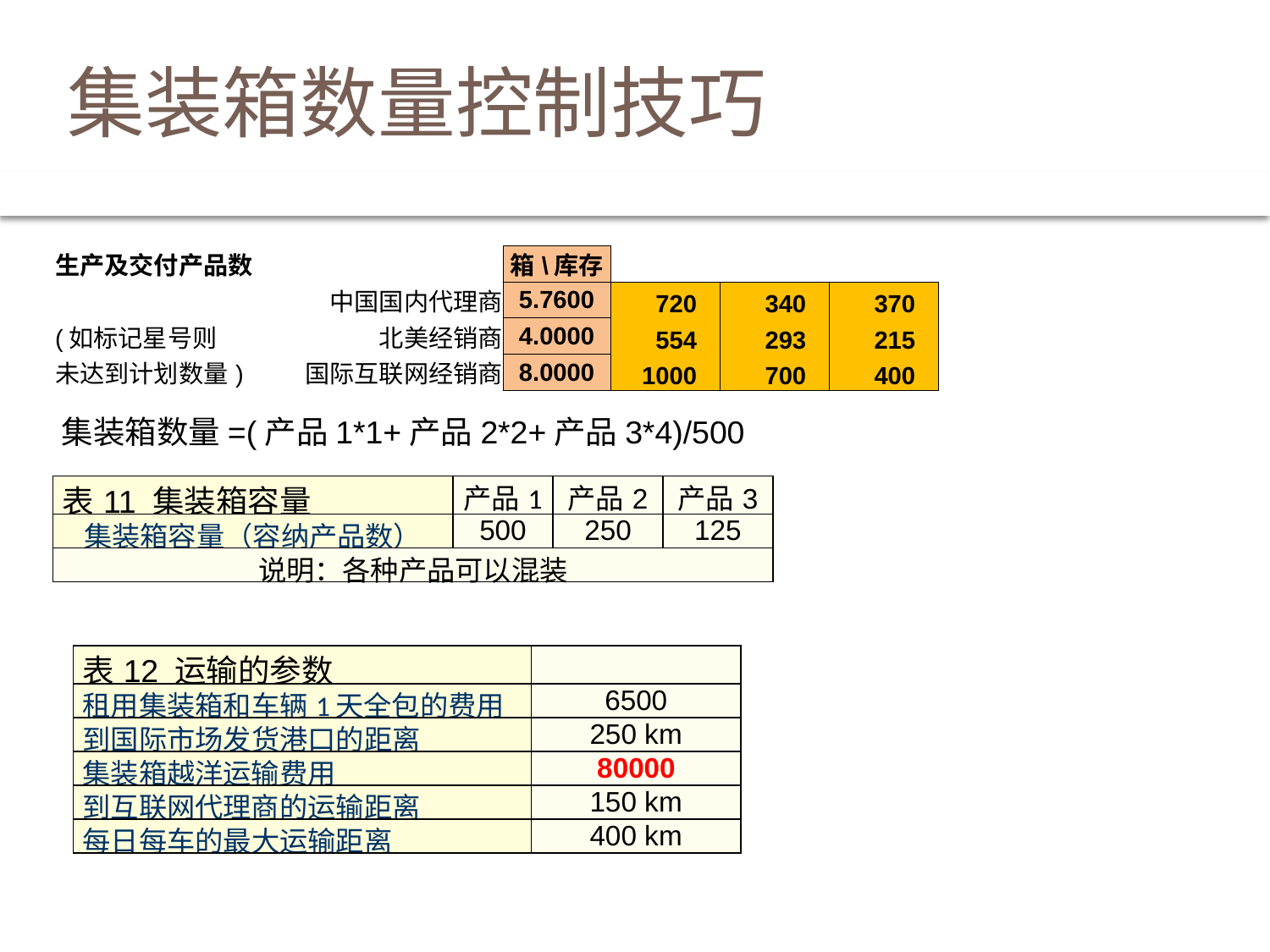

# 集装箱数量控制技巧
| 生产及交付产品数 |  | 箱\库存 |  |  |  |  |  |  |
| --- | --- | --- | --- | --- | --- | --- | --- | --- |
|  | 中国国内代理商 | 5.7600 | 720 |  | 340 |  | 370 |  |
| (如标记星号则 | 北美经销商 | 4.0000 | 554 |  | 293 |  | 215 |  |
| 未达到计划数量) | 国际互联网经销商 | 8.0000 | 1000 |  | 700 |  | 400 |  |
集装箱数量=(产品1*1+产品2*2+产品3*4)/500
| 表11 集装箱容量 | 产品1 | 产品2 | 产品3 |
| --- | --- | --- | --- |
| 集装箱容量（容纳产品数） | 500 | 250 | 125 |
| 说明：各种产品可以混装 |  |  |  |
| 表12 运输的参数 |  |
| --- | --- |
| 租用集装箱和车辆1天全包的费用 | 6500 |
| 到国际市场发货港口的距离 | 250 km |
| 集装箱越洋运输费用 | 80000 |
| 到互联网代理商的运输距离 | 150 km |
| 每日每车的最大运输距离 | 400 km |